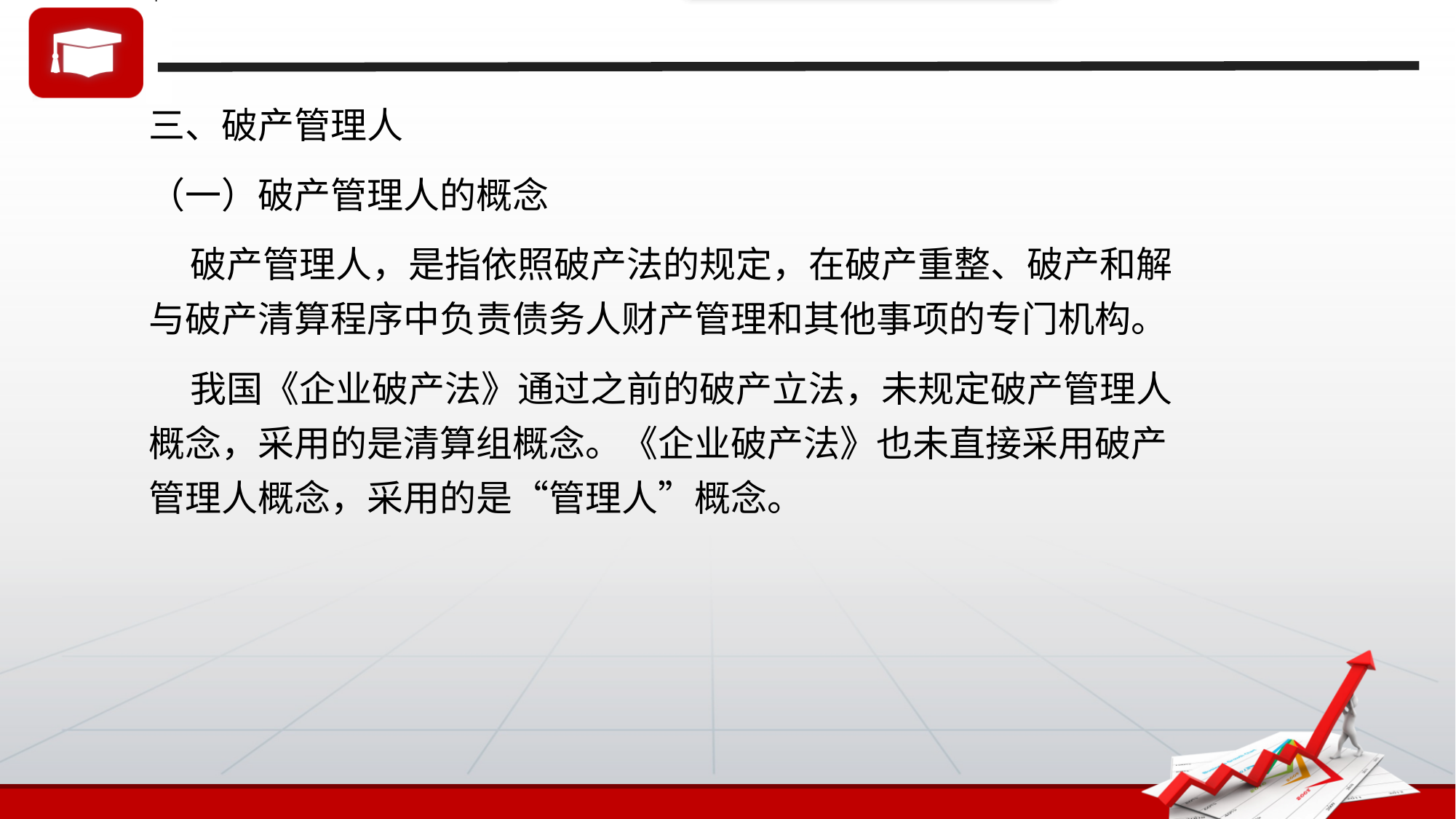

三、破产管理人
（一）破产管理人的概念
    破产管理人，是指依照破产法的规定，在破产重整、破产和解与破产清算程序中负责债务人财产管理和其他事项的专门机构。
    我国《企业破产法》通过之前的破产立法，未规定破产管理人概念，采用的是清算组概念。《企业破产法》也未直接采用破产管理人概念，采用的是“管理人”概念。